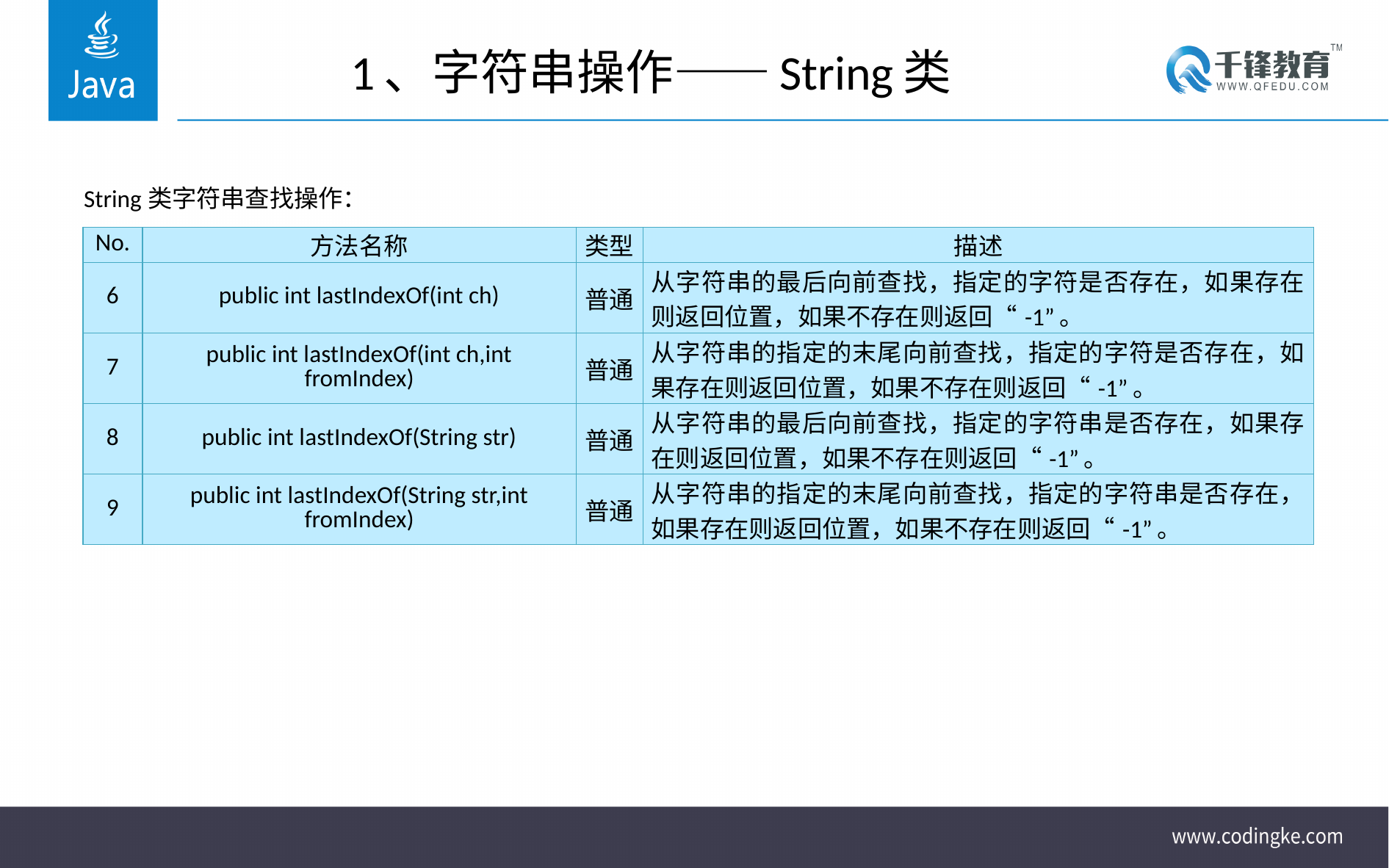

# 1、字符串操作——String类
String类字符串查找操作：

| No. | 方法名称 | 类型 | 描述 |
| --- | --- | --- | --- |
| 6 | public int lastIndexOf(int ch) | 普通 | 从字符串的最后向前查找，指定的字符是否存在，如果存在则返回位置，如果不存在则返回“-1”。 |
| 7 | public int lastIndexOf(int ch,int fromIndex) | 普通 | 从字符串的指定的末尾向前查找，指定的字符是否存在，如果存在则返回位置，如果不存在则返回“-1”。 |
| 8 | public int lastIndexOf(String str) | 普通 | 从字符串的最后向前查找，指定的字符串是否存在，如果存在则返回位置，如果不存在则返回“-1”。 |
| 9 | public int lastIndexOf(String str,int fromIndex) | 普通 | 从字符串的指定的末尾向前查找，指定的字符串是否存在，如果存在则返回位置，如果不存在则返回“-1”。 |